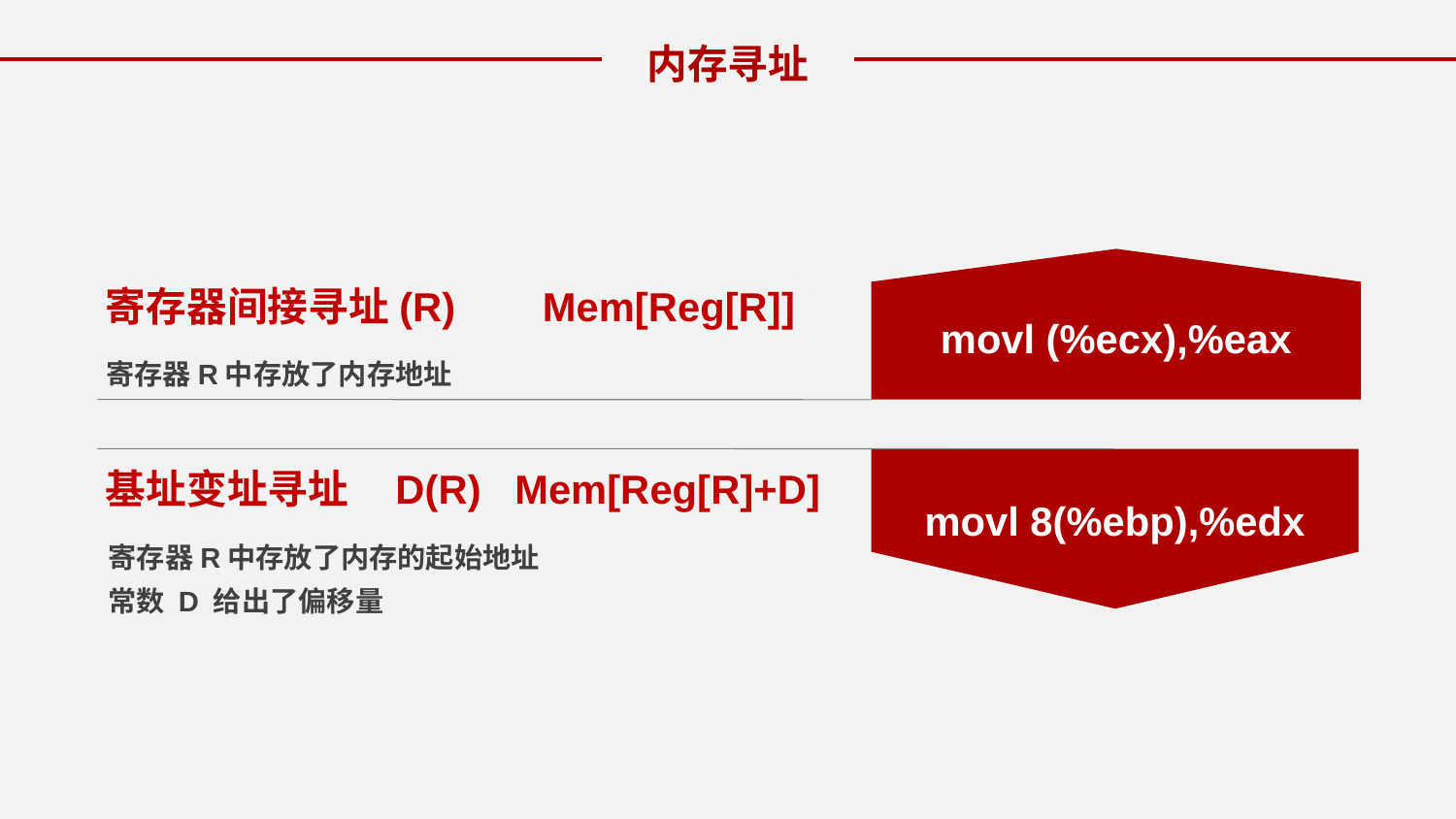

内存寻址
movl (%ecx),%eax
寄存器间接寻址(R)	Mem[Reg[R]]
寄存器R中存放了内存地址
movl 8(%ebp),%edx

基址变址寻址    D(R)   Mem[Reg[R]+D]
寄存器R中存放了内存的起始地址
常数 D 给出了偏移量